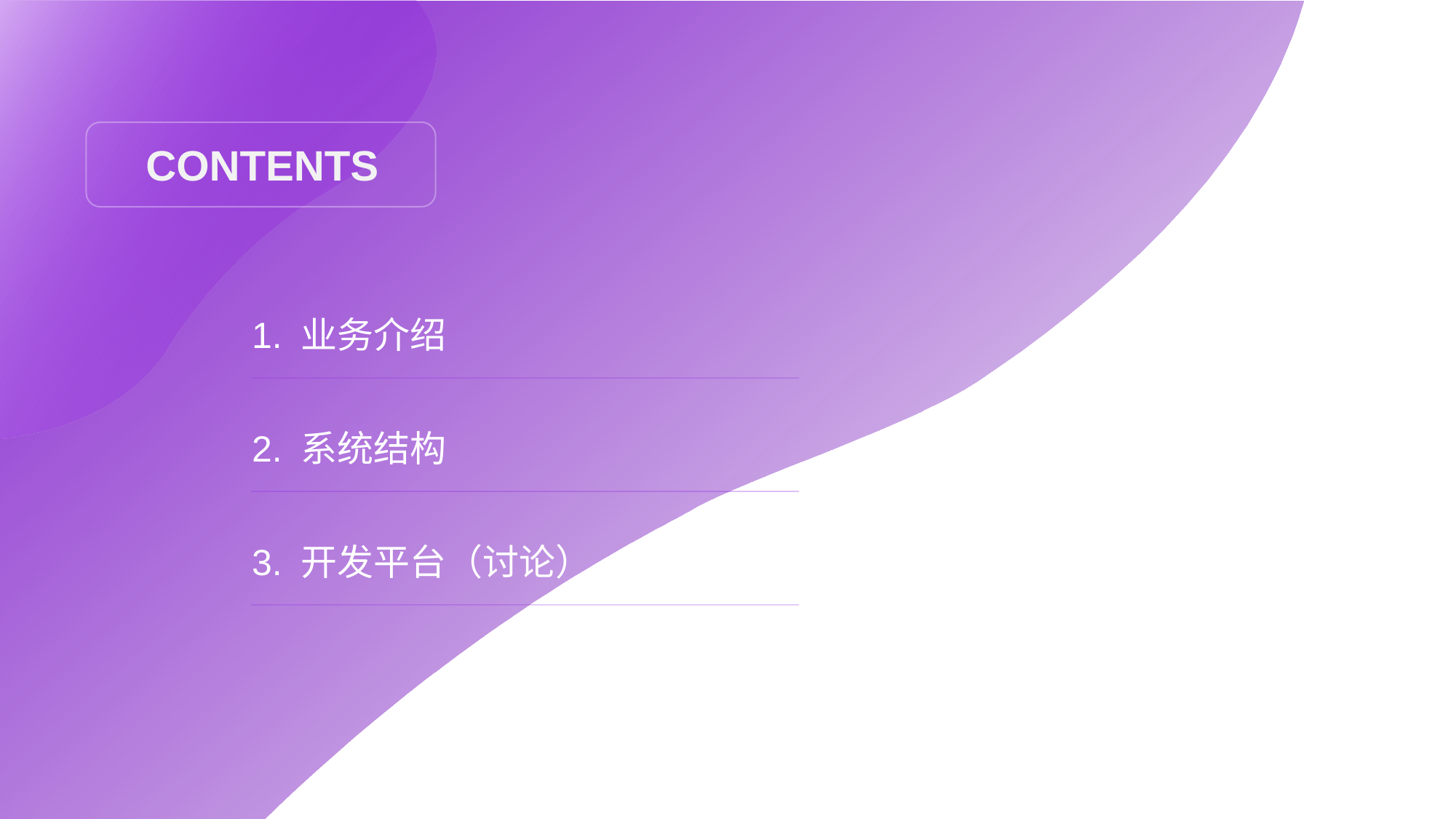

CONTENTS
1. 业务介绍
2. 系统结构
3. 开发平台（讨论）